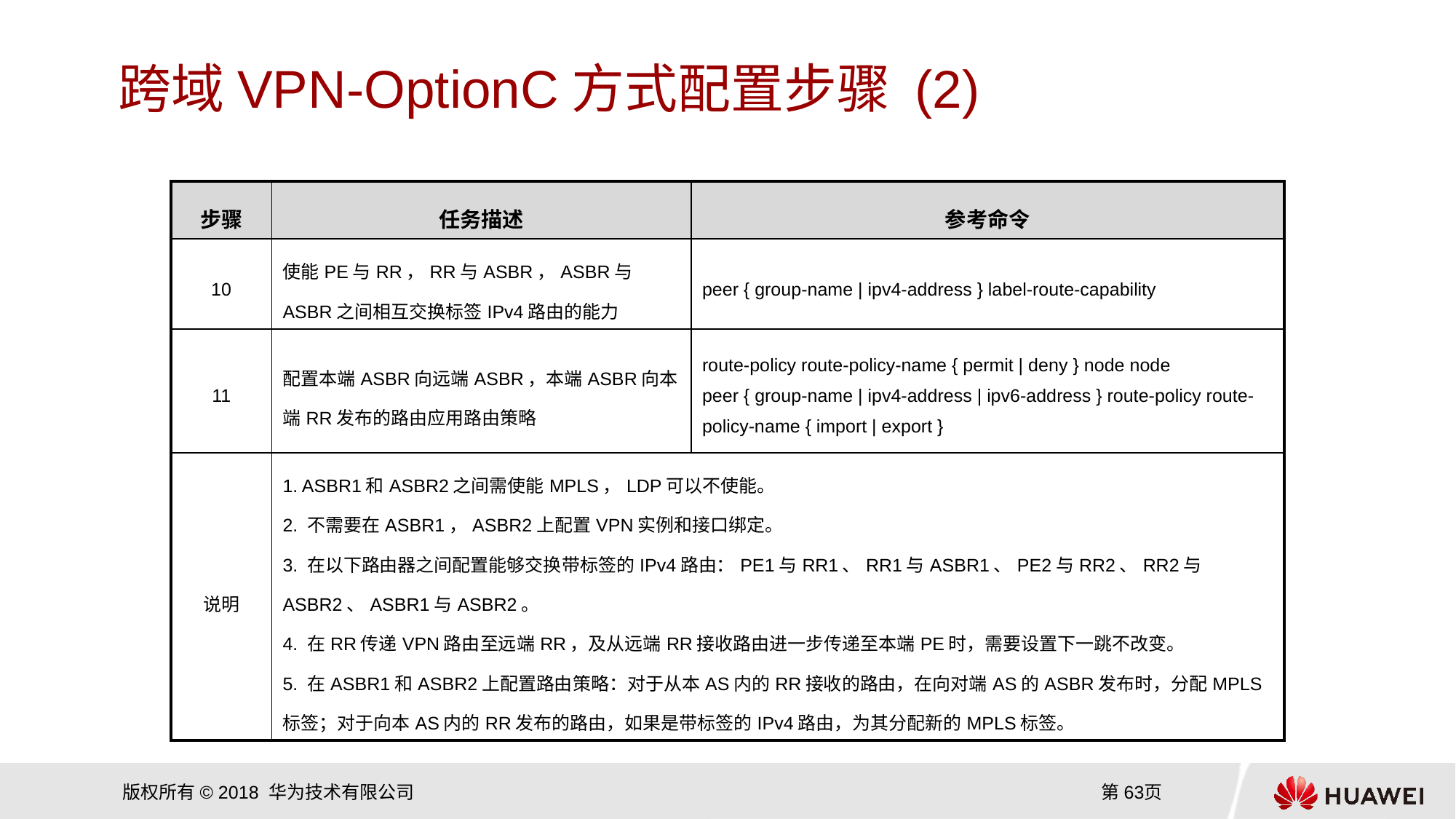

# 跨域VPN-OptionC方式配置步骤 (2)
| 步骤 | 任务描述 | 参考命令 |
| --- | --- | --- |
| 10 | 使能PE与RR，RR与ASBR，ASBR与ASBR之间相互交换标签IPv4路由的能力 | peer { group-name | ipv4-address } label-route-capability |
| 11 | 配置本端ASBR向远端ASBR，本端ASBR向本端RR发布的路由应用路由策略 | route-policy route-policy-name { permit | deny } node node peer { group-name | ipv4-address | ipv6-address } route-policy route-policy-name { import | export } |
| 说明 | 1. ASBR1和ASBR2之间需使能MPLS，LDP可以不使能。 2. 不需要在ASBR1，ASBR2上配置VPN实例和接口绑定。 3. 在以下路由器之间配置能够交换带标签的IPv4路由：PE1与RR1、RR1与ASBR1、PE2与RR2、RR2与ASBR2、ASBR1与ASBR2。 4. 在RR传递VPN路由至远端RR，及从远端RR接收路由进一步传递至本端PE时，需要设置下一跳不改变。 5. 在ASBR1和ASBR2上配置路由策略：对于从本AS内的RR接收的路由，在向对端AS的ASBR发布时，分配MPLS标签；对于向本AS内的RR发布的路由，如果是带标签的IPv4路由，为其分配新的MPLS标签。 |  |